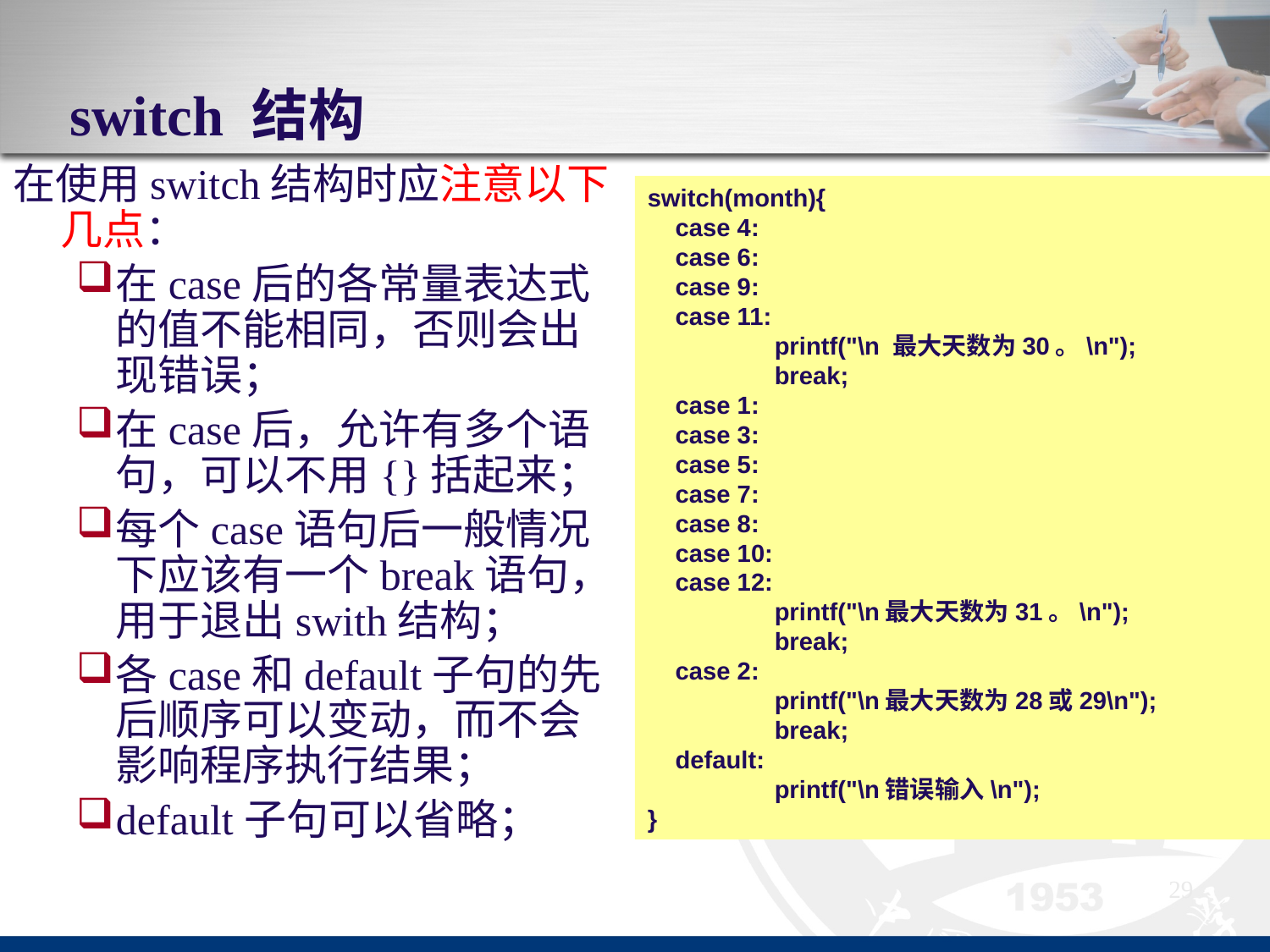

# switch 结构
在使用switch结构时应注意以下几点：
在case后的各常量表达式的值不能相同，否则会出现错误；
在case后，允许有多个语句，可以不用{}括起来；
每个case语句后一般情况下应该有一个break语句，用于退出swith结构；
各case和default子句的先后顺序可以变动，而不会影响程序执行结果；
default子句可以省略；
switch(month){
    case 4:
    case 6:
    case 9:
    case 11:
	printf("\n 最大天数为30。\n");
	break;
    case 1:
    case 3:
    case 5:
    case 7:
    case 8:
    case 10:
    case 12:
	printf("\n最大天数为31。\n");
	break;
    case 2:
	printf("\n最大天数为28或29\n");
	break;
    default:
	printf("\n错误输入\n");
}
29